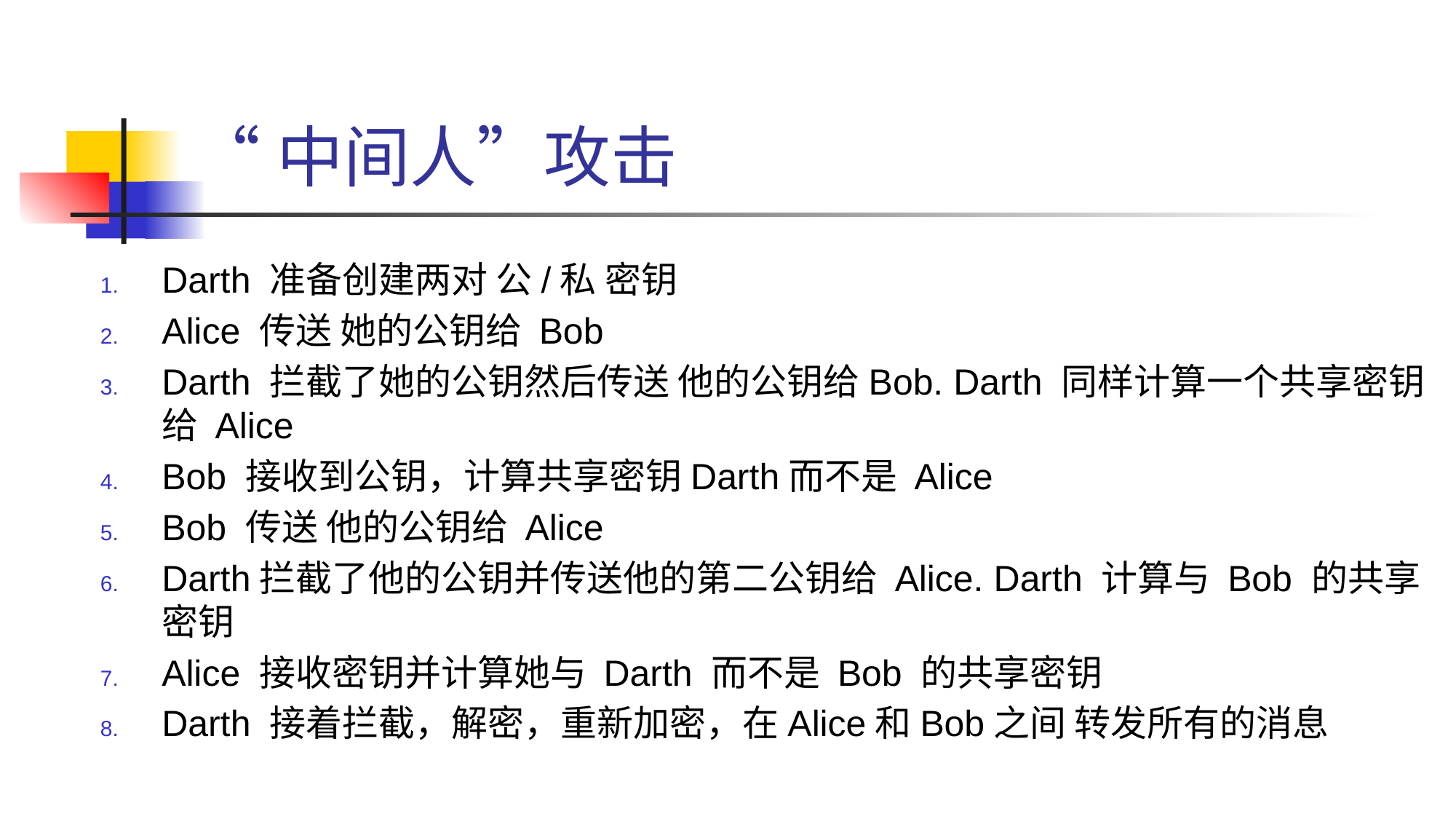

# “中间人”攻击
Darth 准备创建两对 公/私 密钥
Alice 传送 她的公钥给 Bob
Darth 拦截了她的公钥然后传送 他的公钥给Bob. Darth 同样计算一个共享密钥给 Alice
Bob 接收到公钥，计算共享密钥Darth而不是 Alice
Bob 传送 他的公钥给 Alice
Darth拦截了他的公钥并传送他的第二公钥给 Alice. Darth 计算与 Bob 的共享密钥
Alice 接收密钥并计算她与 Darth 而不是 Bob 的共享密钥
Darth 接着拦截，解密，重新加密，在Alice和Bob之间 转发所有的消息